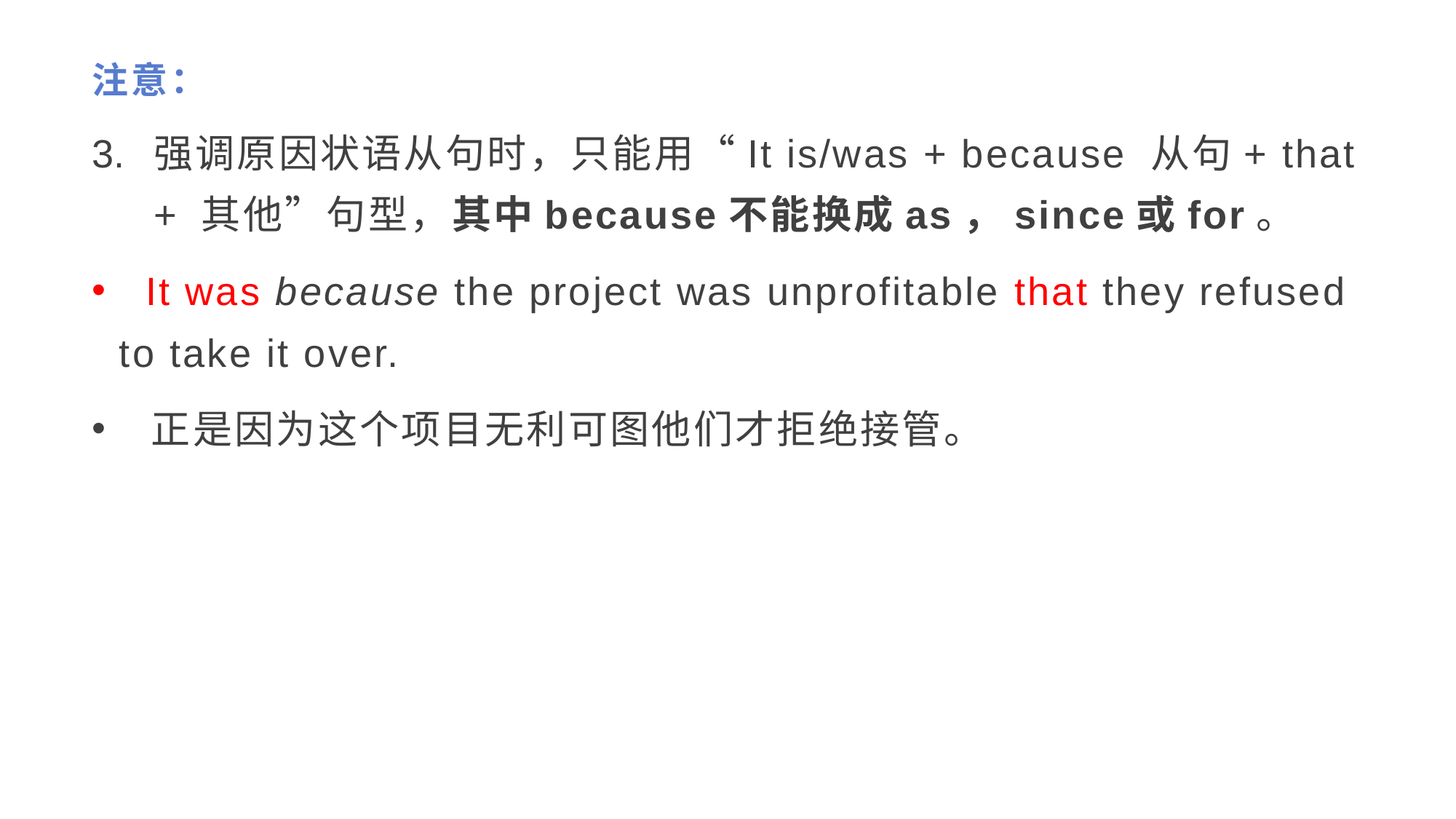

# 注意：
强调原因状语从句时，只能用“It is/was + because 从句+ that + 其他”句型，其中because不能换成as，since或for。
  It was because the project was unprofitable that they refused to take it over.
  正是因为这个项目无利可图他们才拒绝接管。